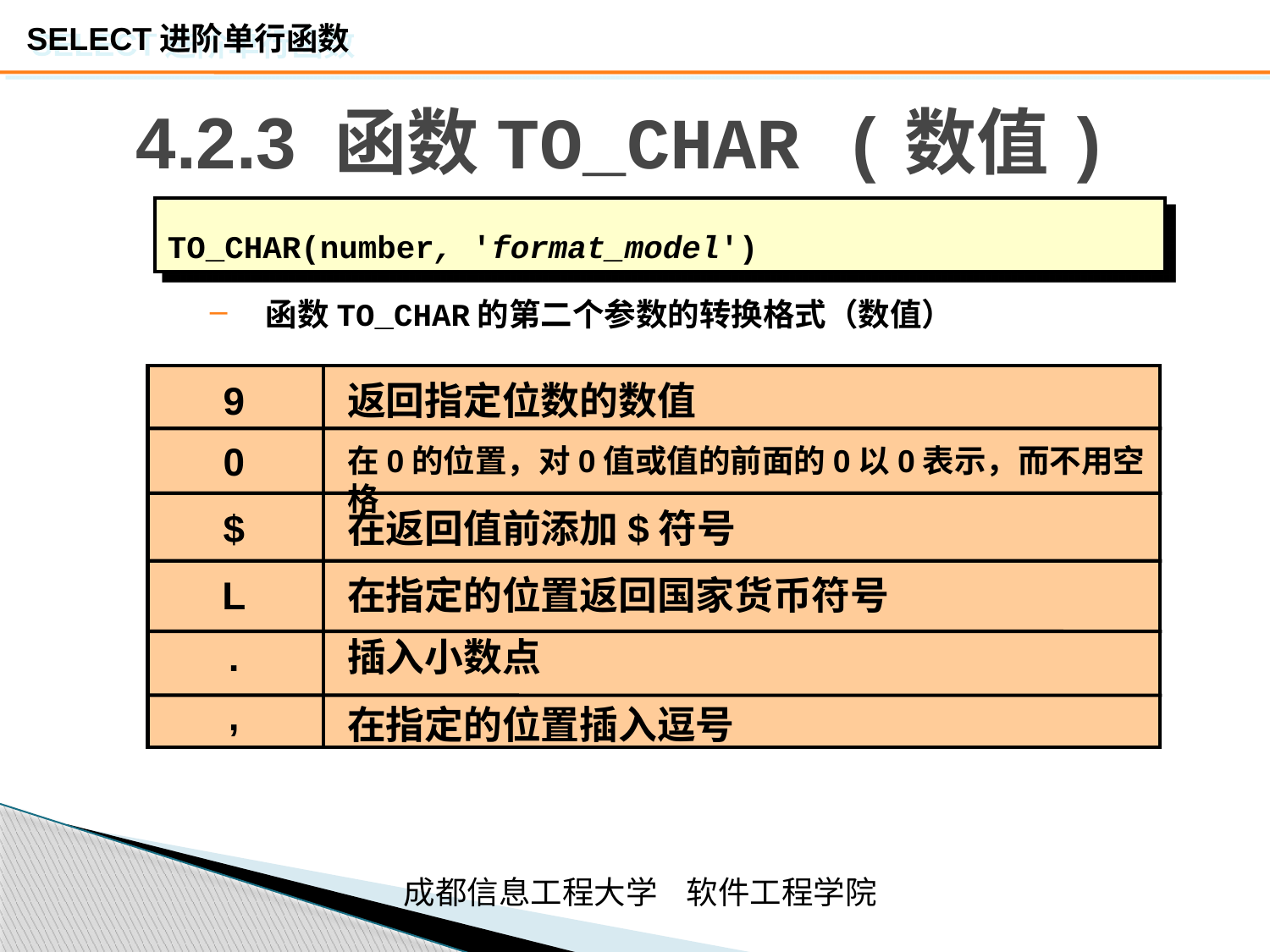

# 4.2.3 函数TO_CHAR (数值)
TO_CHAR(number, 'format_model')
函数TO_CHAR的第二个参数的转换格式（数值）

9
返回指定位数的数值

0
在0的位置，对0值或值的前面的0以0表示，而不用空格

$
在返回值前添加$符号

L
在指定的位置返回国家货币符号
.
插入小数点

,
在指定的位置插入逗号